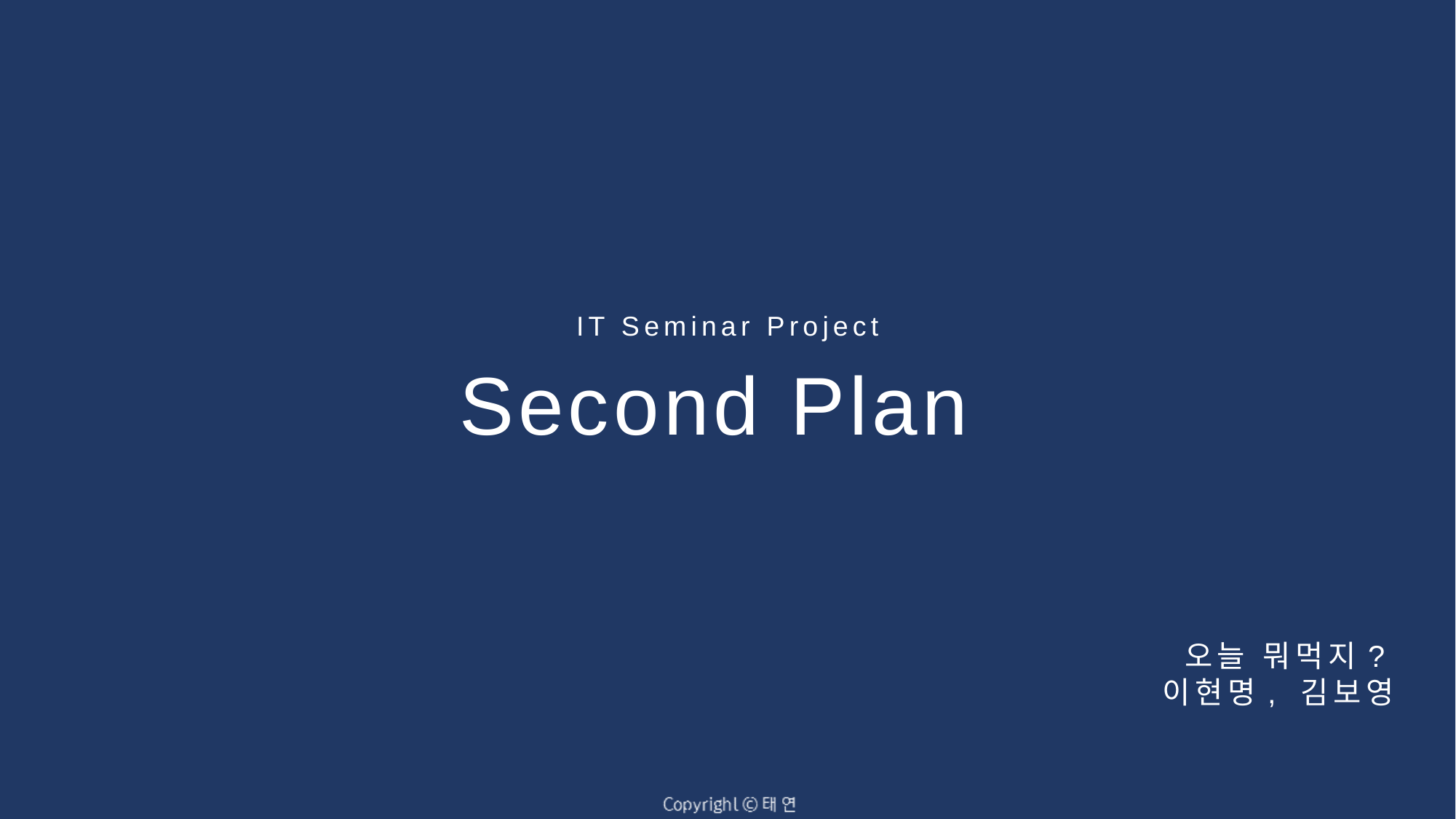

IT Seminar Project
Second Plan
오늘 뭐먹지?
이현명, 김보영